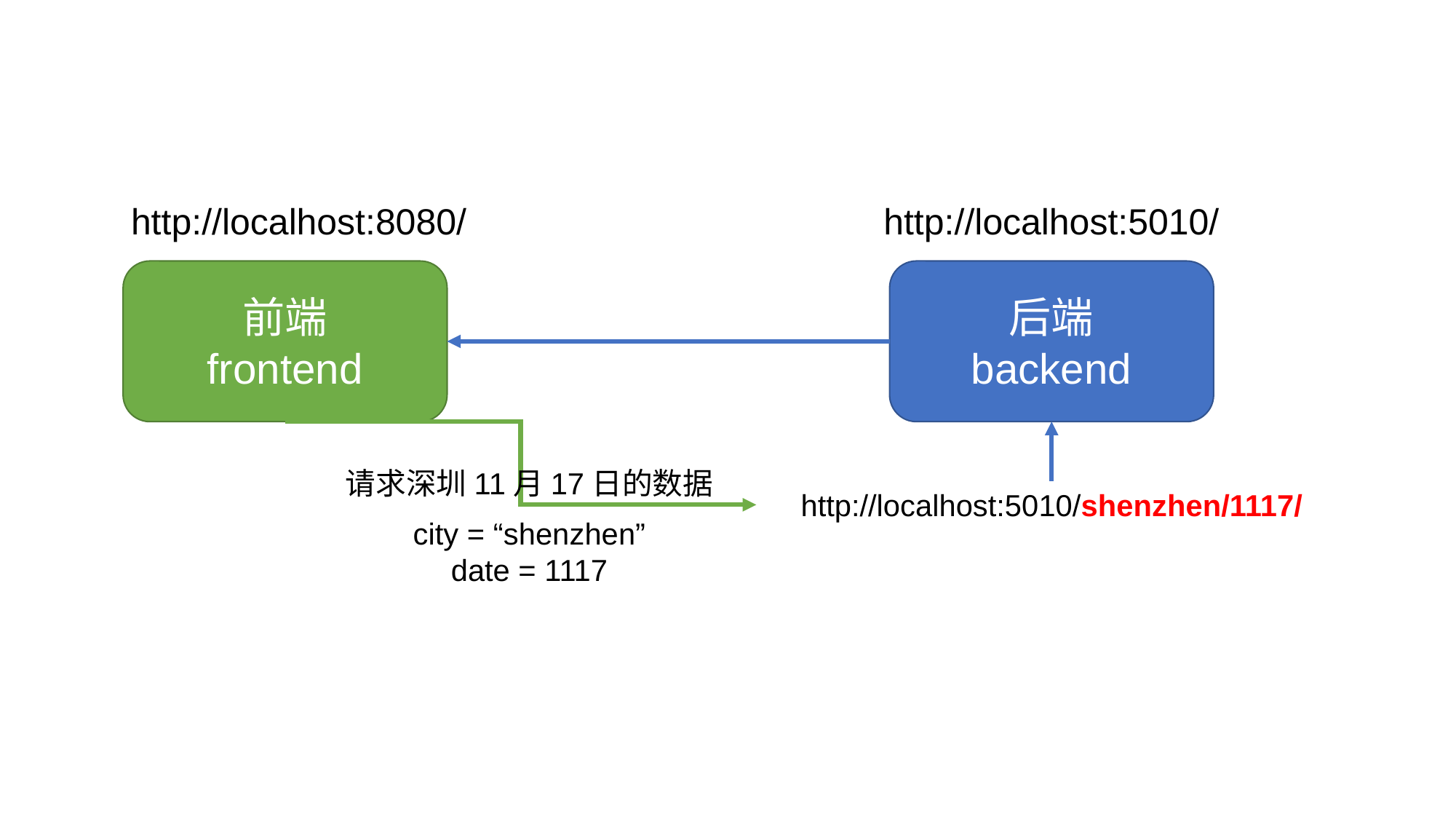

http://localhost:8080/
http://localhost:5010/
前端
frontend
后端
backend
http://localhost:5010/shenzhen/1117/
请求深圳11月17日的数据
city = “shenzhen”
date = 1117